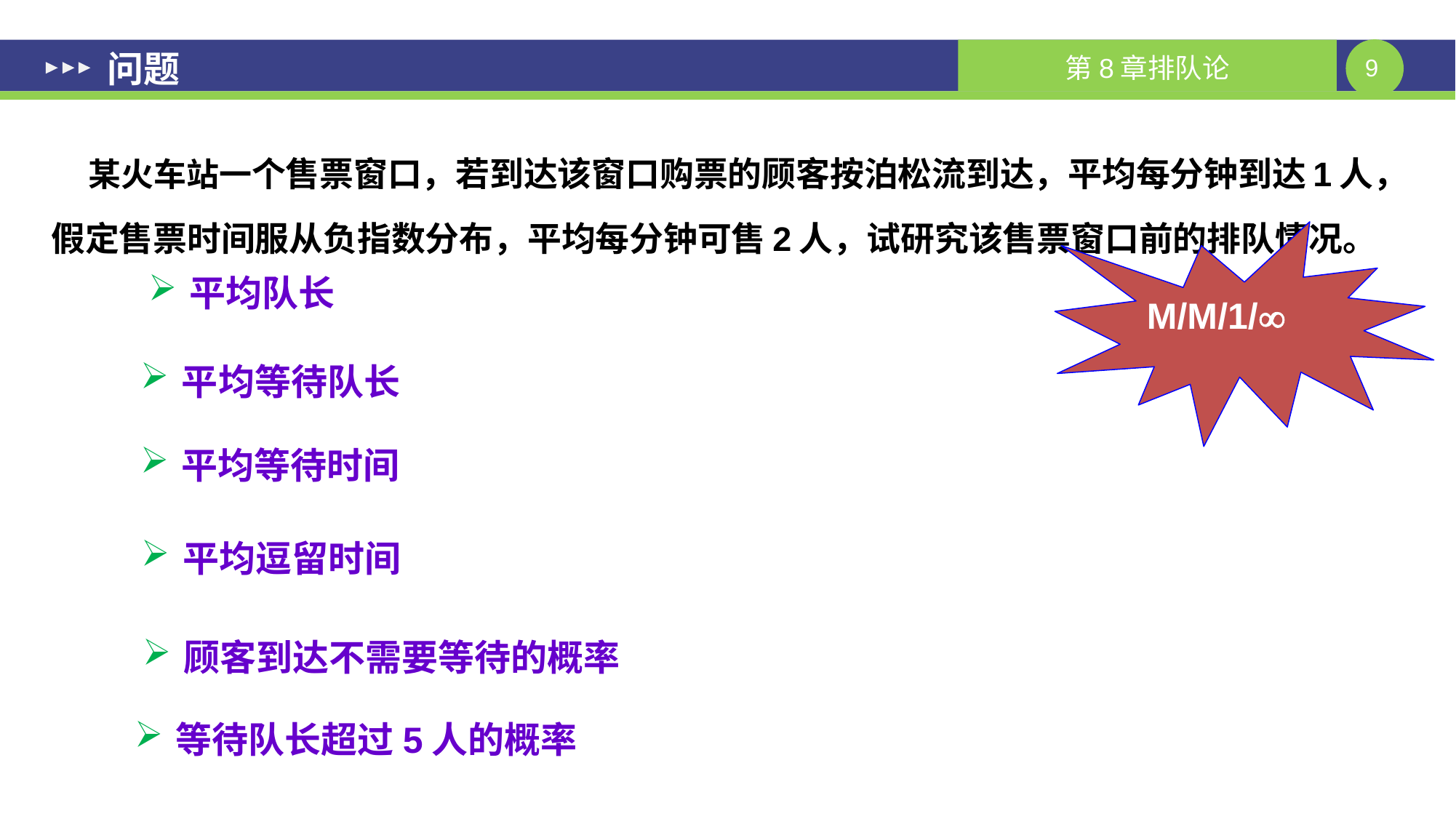

# 问题
    某火车站一个售票窗口，若到达该窗口购票的顾客按泊松流到达，平均每分钟到达1人，假定售票时间服从负指数分布，平均每分钟可售2人，试研究该售票窗口前的排队情况。

M/M/1/∞
平均队长
平均等待队长
平均等待时间
平均逗留时间
顾客到达不需要等待的概率
等待队长超过5人的概率